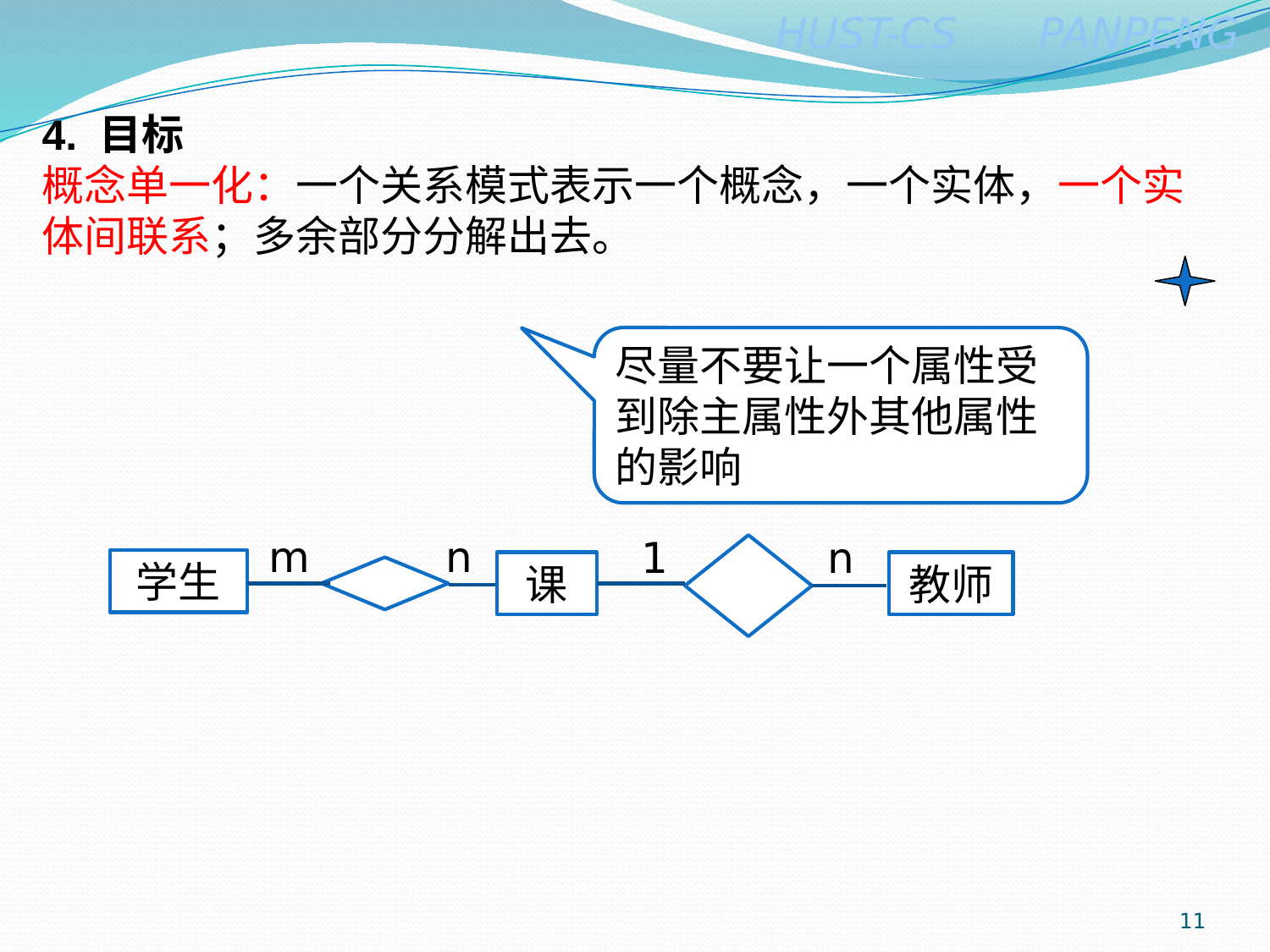

4. 目标
概念单一化：一个关系模式表示一个概念，一个实体，一个实体间联系；多余部分分解出去。

尽量不要让一个属性受到除主属性外其他属性的影响
m
n
n
1

学生
教师
课

11